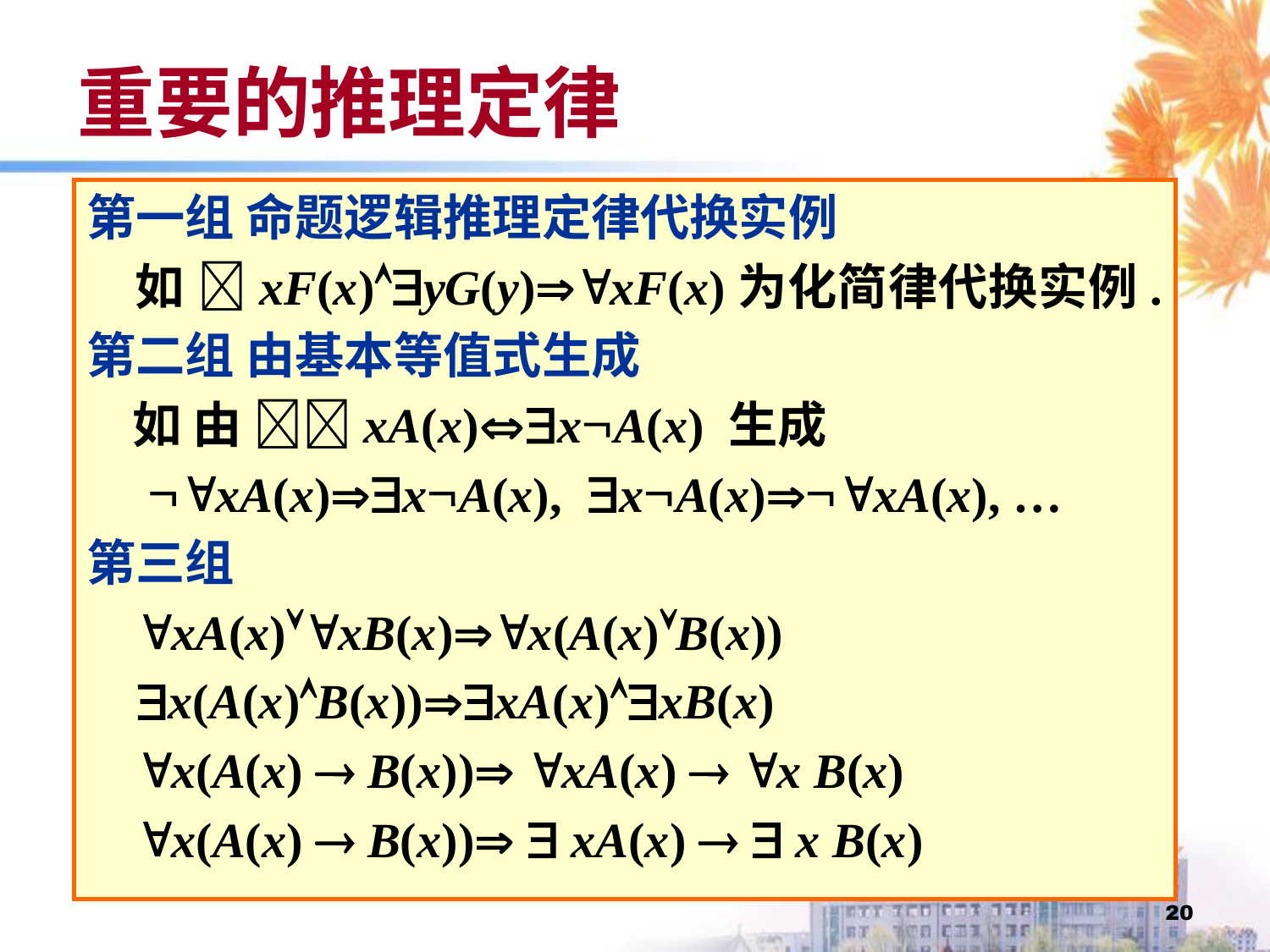

# 重要的推理定律
第一组 命题逻辑推理定律代换实例
   如 ∀xF(x)∧∃yG(y)⇒∀xF(x)为化简律代换实例.
第二组 由基本等值式生成
   如 由 ¬∀xA(x)⇔∃x¬A(x) 生成
     ¬∀xA(x)⇒∃x¬A(x),  ∃x¬A(x)⇒¬∀xA(x), …
第三组
    ∀xA(x)∨∀xB(x)⇒∀x(A(x)∨B(x))
    ∃x(A(x)∧B(x))⇒∃xA(x)∧∃xB(x)
    ∀x(A(x) → B(x))⇒ ∀xA(x) → ∀x B(x)
    ∀x(A(x) → B(x))⇒ ∃ xA(x) → ∃ x B(x)
20